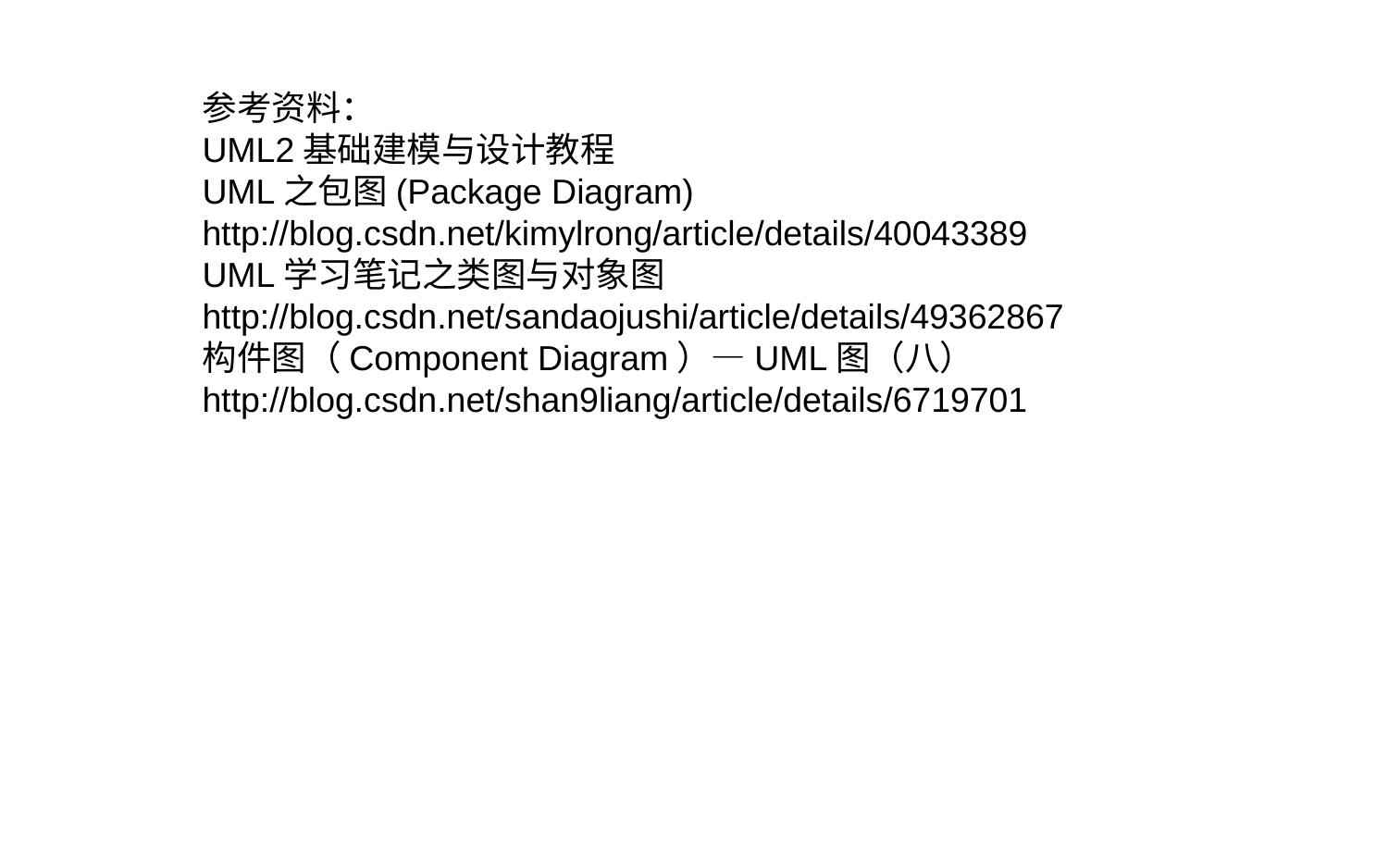

参考资料：
UML2基础建模与设计教程
UML之包图(Package Diagram)
http://blog.csdn.net/kimylrong/article/details/40043389
UML学习笔记之类图与对象图
http://blog.csdn.net/sandaojushi/article/details/49362867
构件图（Component Diagram）—UML图（八）
http://blog.csdn.net/shan9liang/article/details/6719701